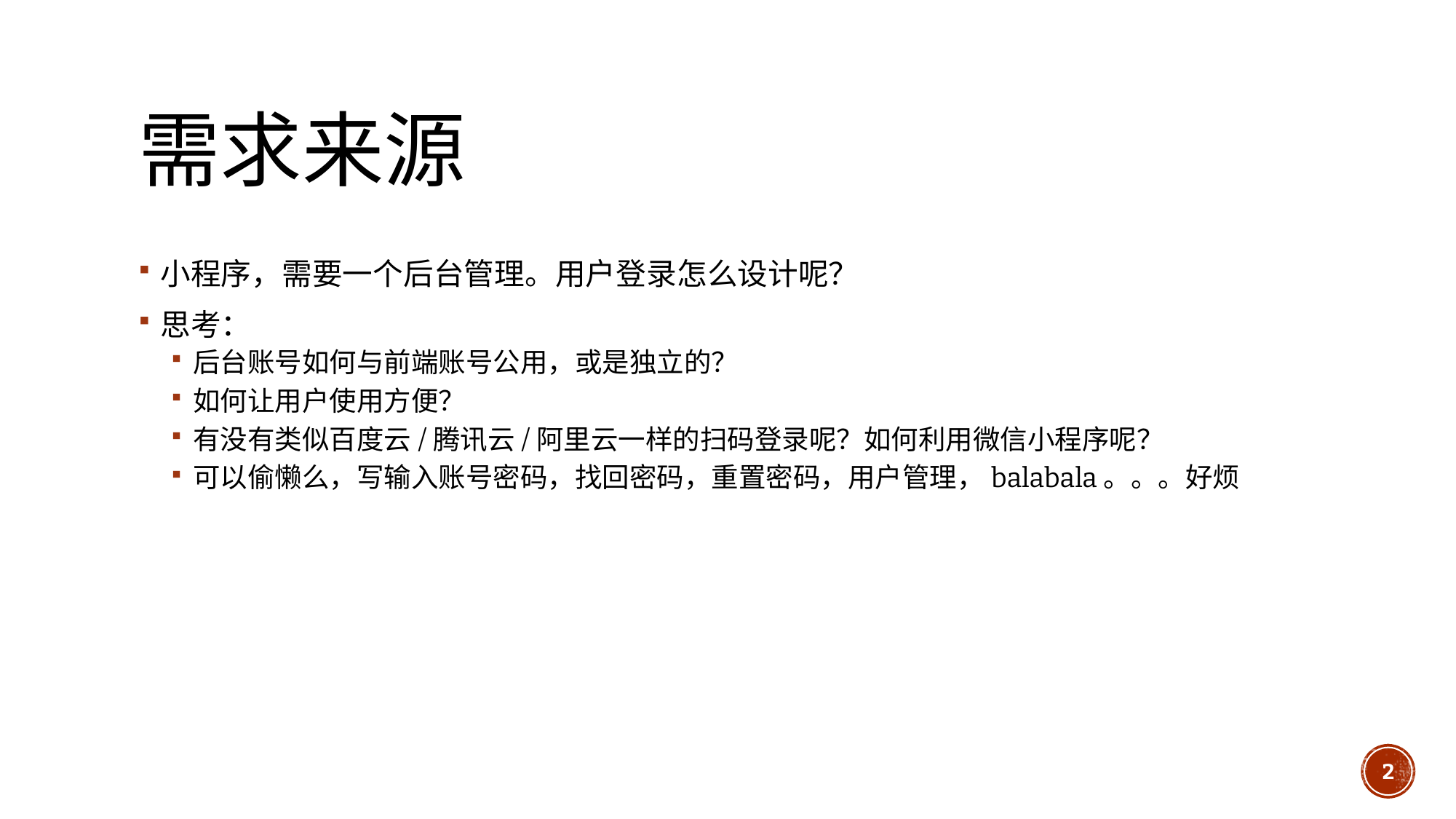

# 需求来源
小程序，需要一个后台管理。用户登录怎么设计呢？
思考：
后台账号如何与前端账号公用，或是独立的？
如何让用户使用方便？
有没有类似百度云/腾讯云/阿里云一样的扫码登录呢？如何利用微信小程序呢？
可以偷懒么，写输入账号密码，找回密码，重置密码，用户管理，balabala。。。好烦
2